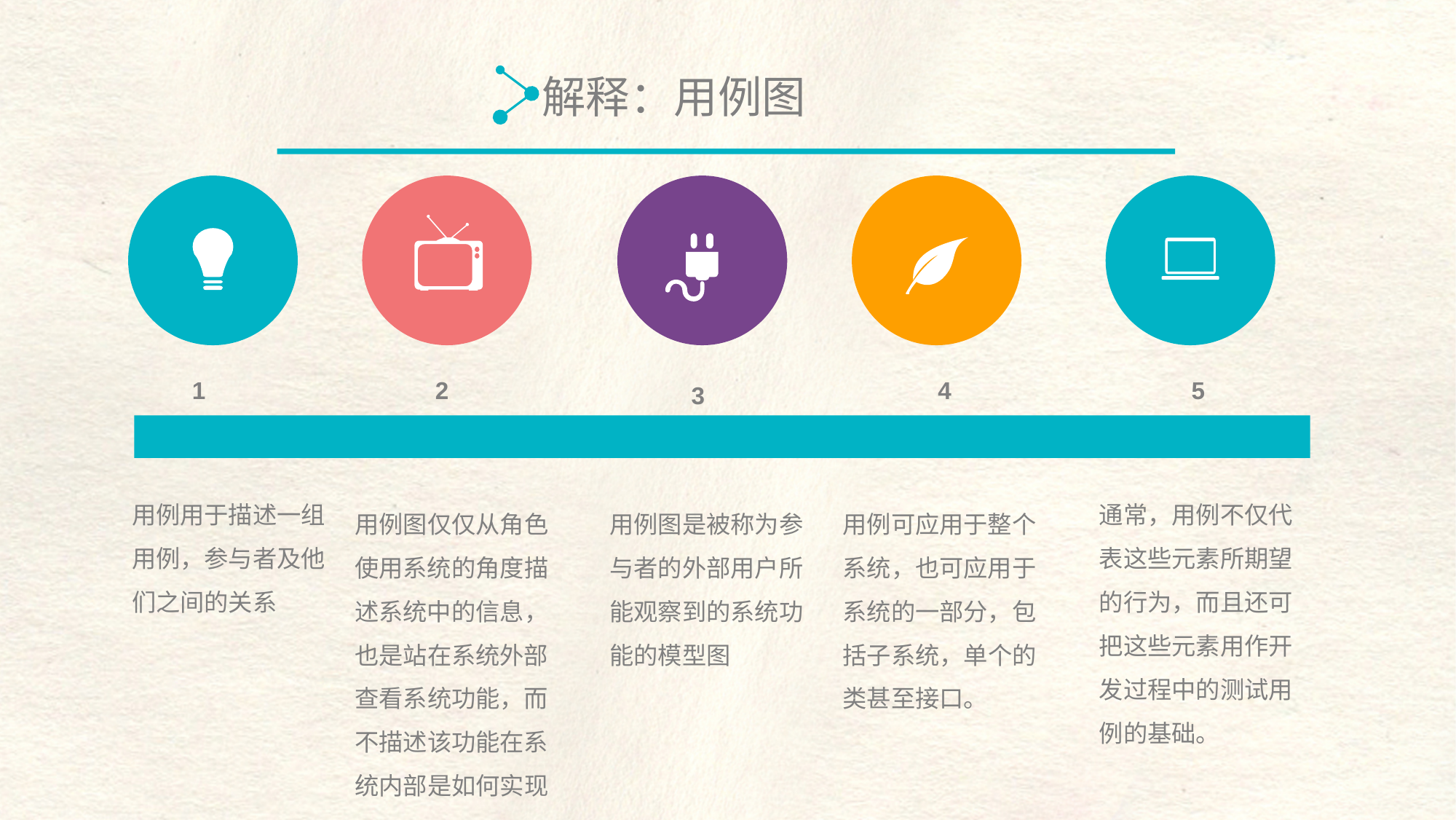

解释：用例图

       1
        2
        4
         5
        3

用例用于描述一组用例，参与者及他们之间的关系
通常，用例不仅代表这些元素所期望的行为，而且还可把这些元素用作开发过程中的测试用例的基础。
用例图仅仅从角色使用系统的角度描述系统中的信息，也是站在系统外部查看系统功能，而不描述该功能在系统内部是如何实现
用例图是被称为参与者的外部用户所能观察到的系统功能的模型图
用例可应用于整个系统，也可应用于系统的一部分，包括子系统，单个的类甚至接口。